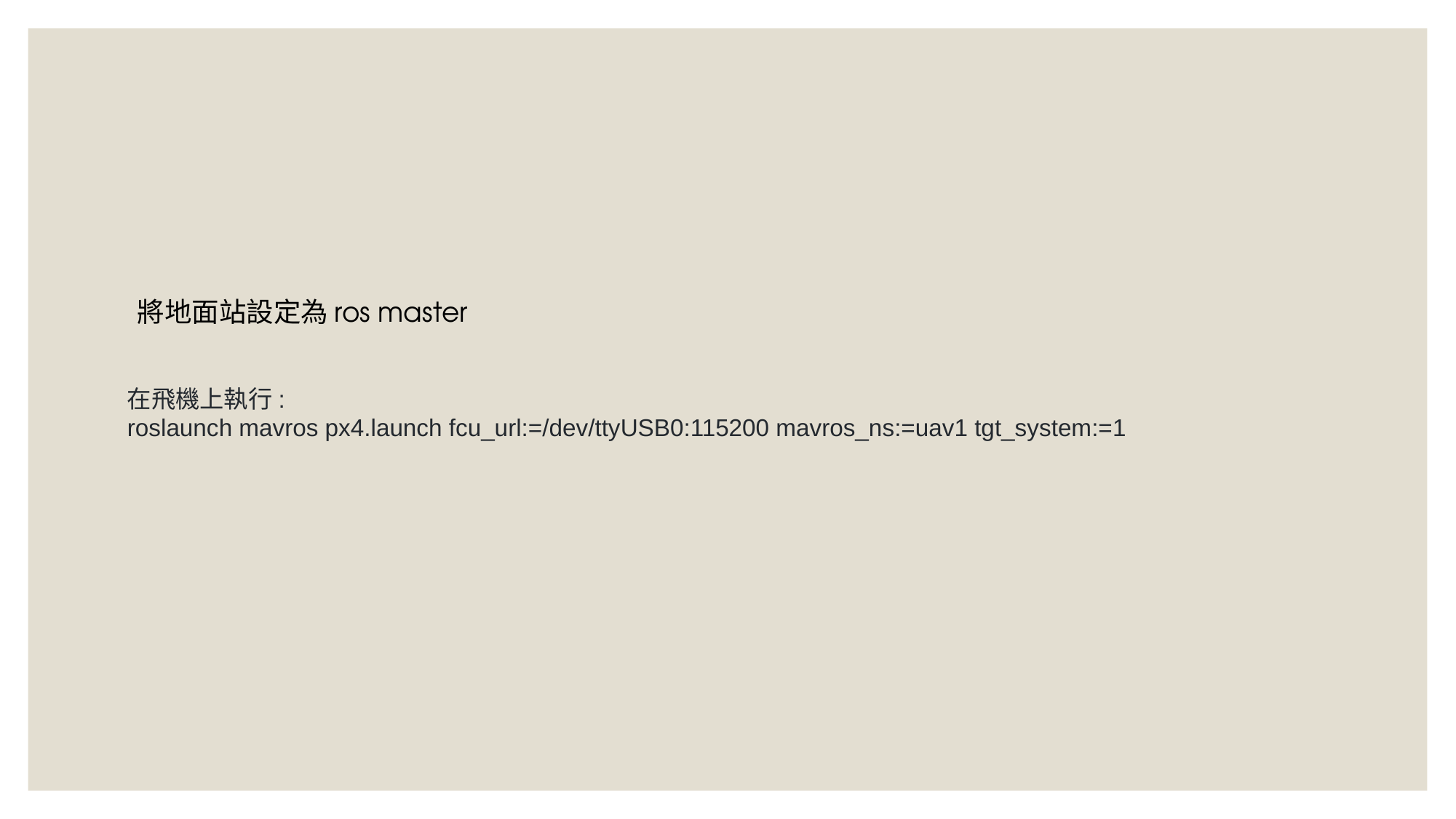

#
將地面站設定為ros master
在飛機上執行:
roslaunch mavros px4.launch fcu_url:=/dev/ttyUSB0:115200 mavros_ns:=uav1 tgt_system:=1